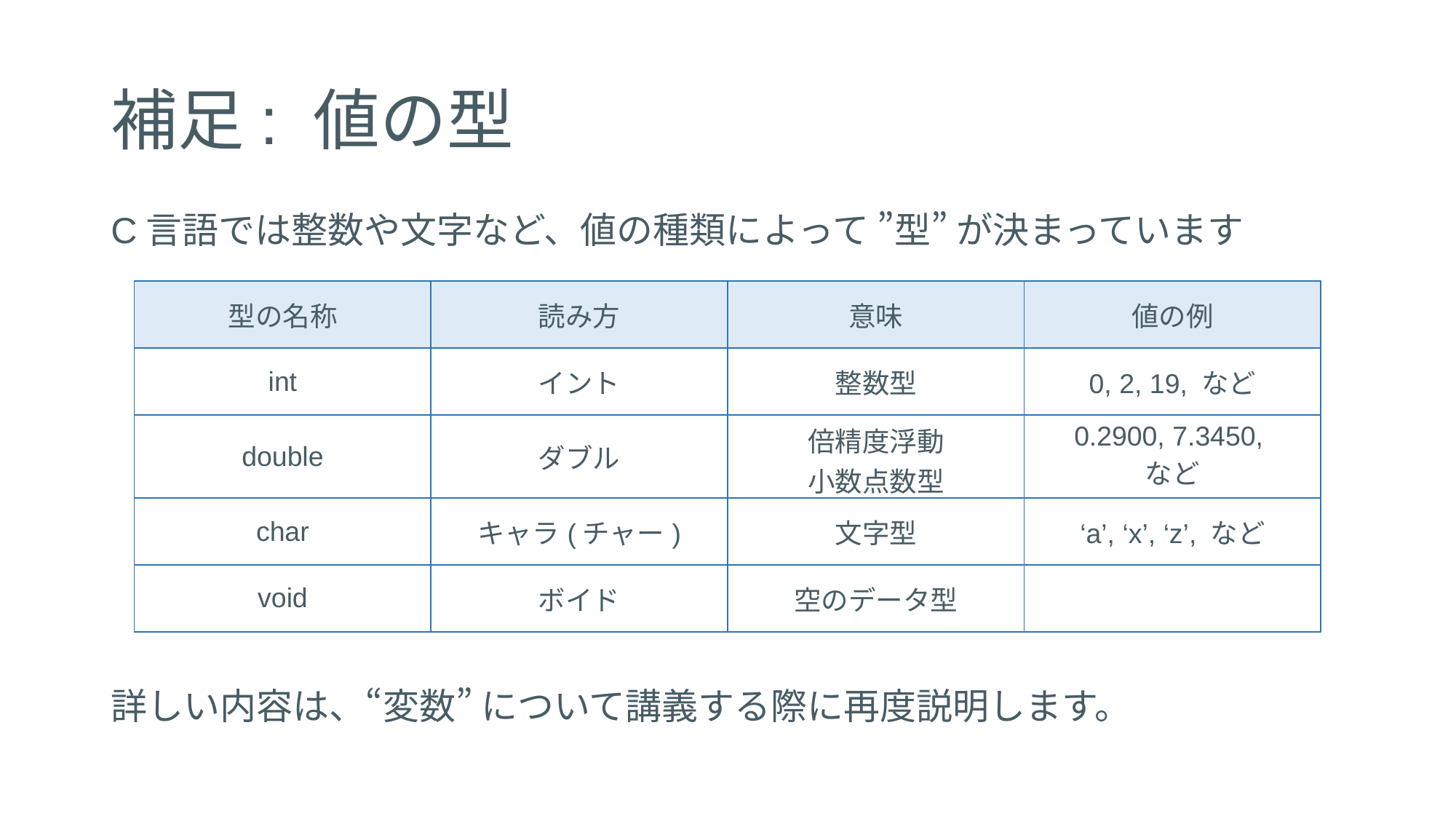

# 補足: 値の型
C言語では整数や文字など、値の種類によって ”型” が決まっています
| 型の名称 | 読み方 | 意味 | 値の例 |
| --- | --- | --- | --- |
| int | イント | 整数型 | 0, 2, 19, など |
| double | ダブル | 倍精度浮動 小数点数型 | 0.2900, 7.3450, など |
| char | キャラ(チャー) | 文字型 | ‘a’, ‘x’, ‘z’, など |
| void | ボイド | 空のデータ型 |  |
詳しい内容は、“変数” について講義する際に再度説明します。